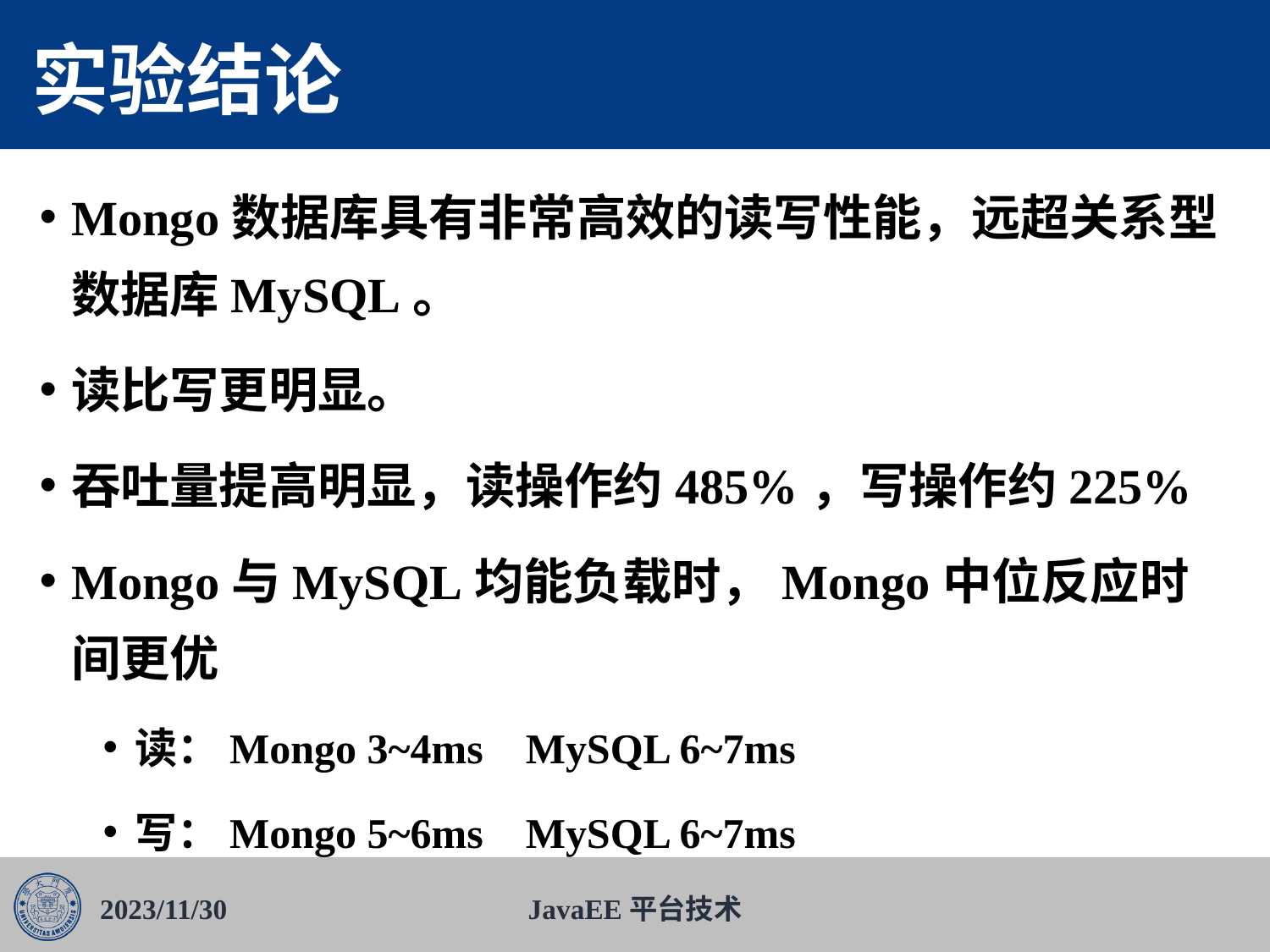

# 实验结论
Mongo数据库具有非常高效的读写性能，远超关系型数据库MySQL。
读比写更明显。
吞吐量提高明显，读操作约485%，写操作约225%
Mongo与MySQL均能负载时，Mongo中位反应时间更优
读：Mongo 3~4ms    MySQL 6~7ms
写：Mongo 5~6ms    MySQL 6~7ms

2023/11/30
JavaEE平台技术
21